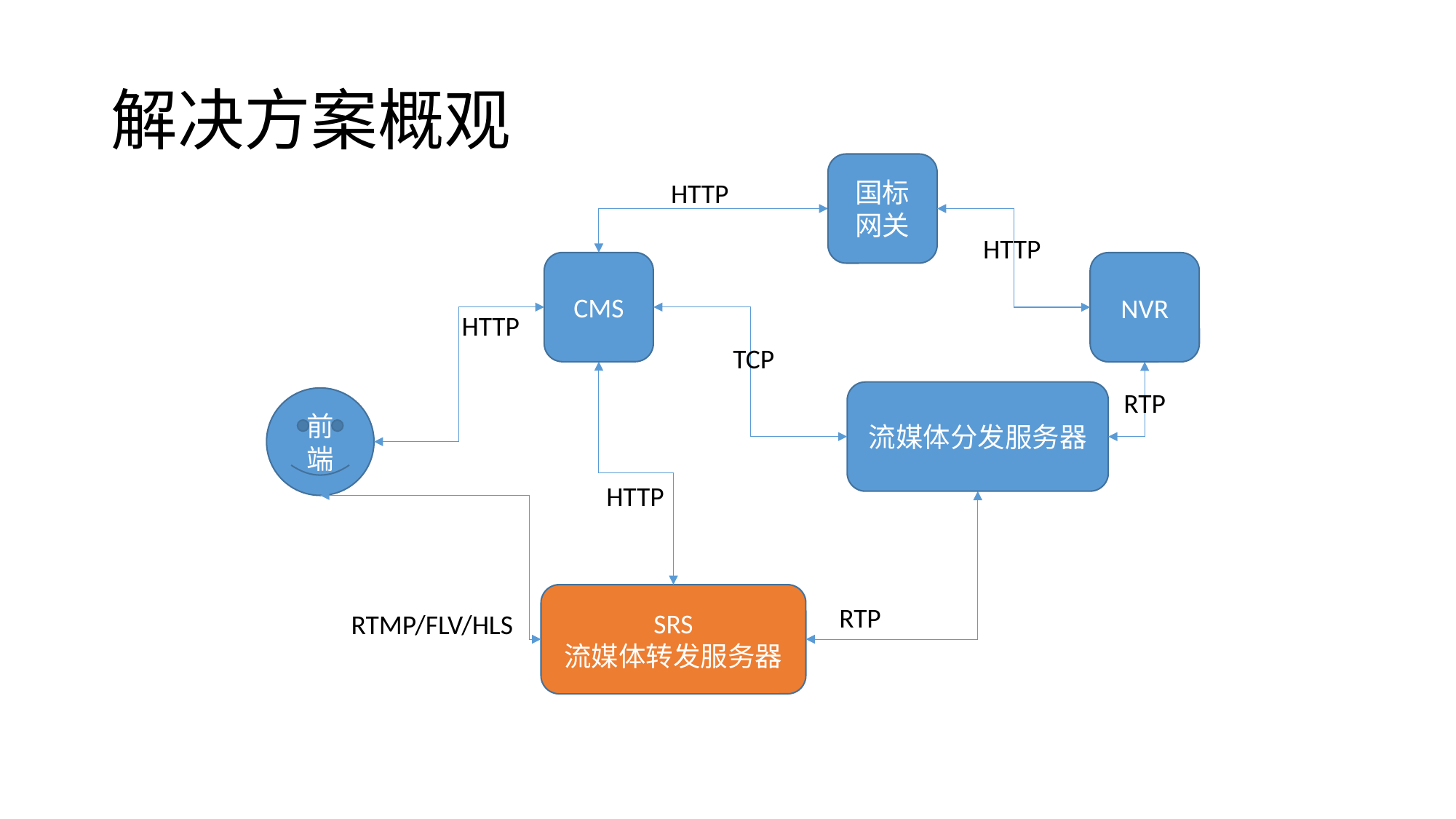

# 解决方案概观
国标网关
HTTP
CMS
NVR
HTTP
前端
HTTP
SRS
流媒体转发服务器
RTP
RTMP/FLV/HLS
HTTP
TCP
RTP
流媒体分发服务器